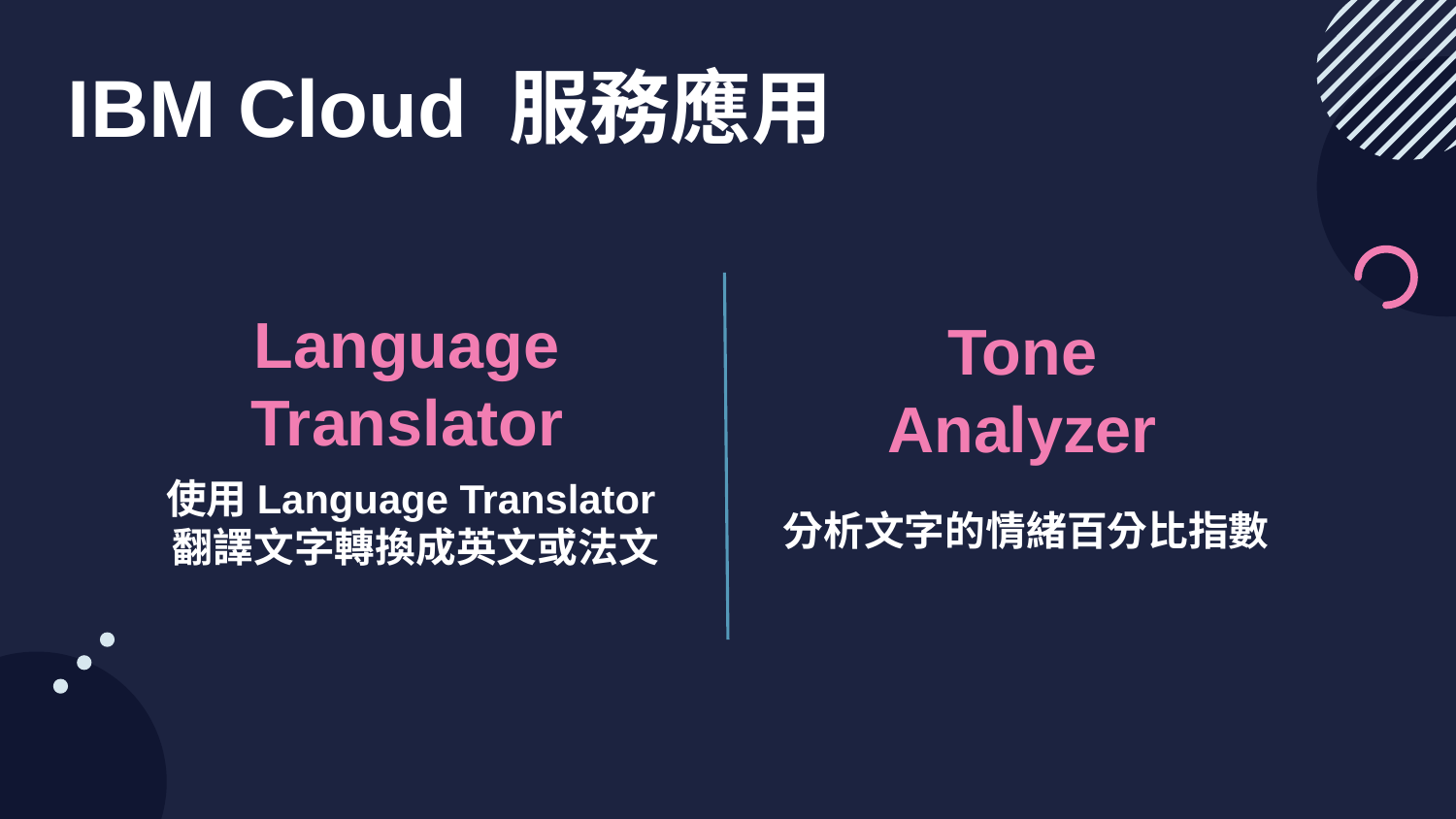

IBM Cloud 服務應用

# Language Translator
Tone
Analyzer
使用Language Translator翻譯文字轉換成英文或法文
分析文字的情緒百分比指數